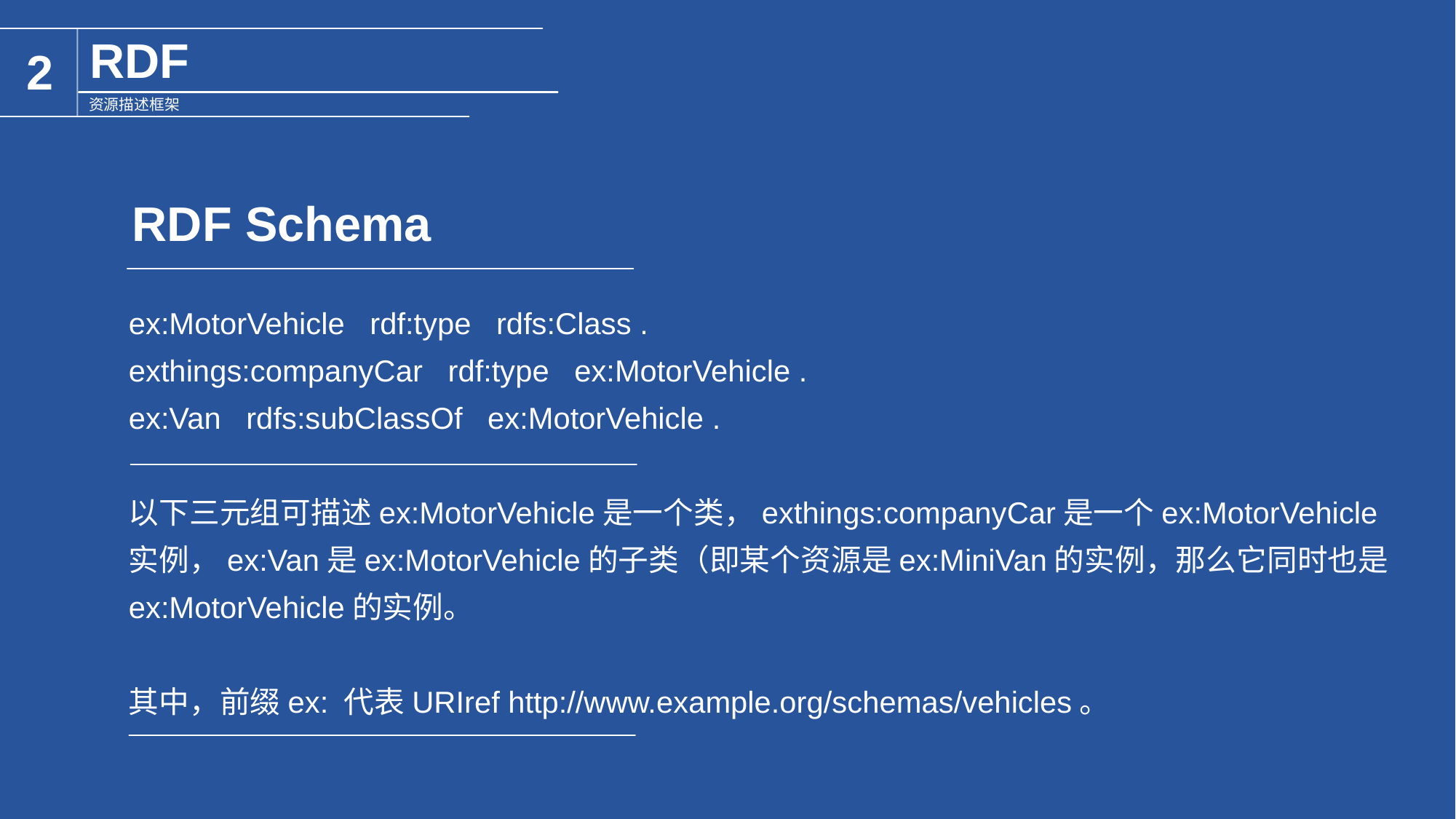

RDF Schema

ex:MotorVehicle   rdf:type   rdfs:Class .
exthings:companyCar   rdf:type   ex:MotorVehicle .
ex:Van   rdfs:subClassOf   ex:MotorVehicle .
以下三元组可描述ex:MotorVehicle是一个类，exthings:companyCar是一个ex:MotorVehicle实例，ex:Van是ex:MotorVehicle的子类（即某个资源是ex:MiniVan的实例，那么它同时也是ex:MotorVehicle的实例。

其中，前缀ex: 代表URIref http://www.example.org/schemas/vehicles。